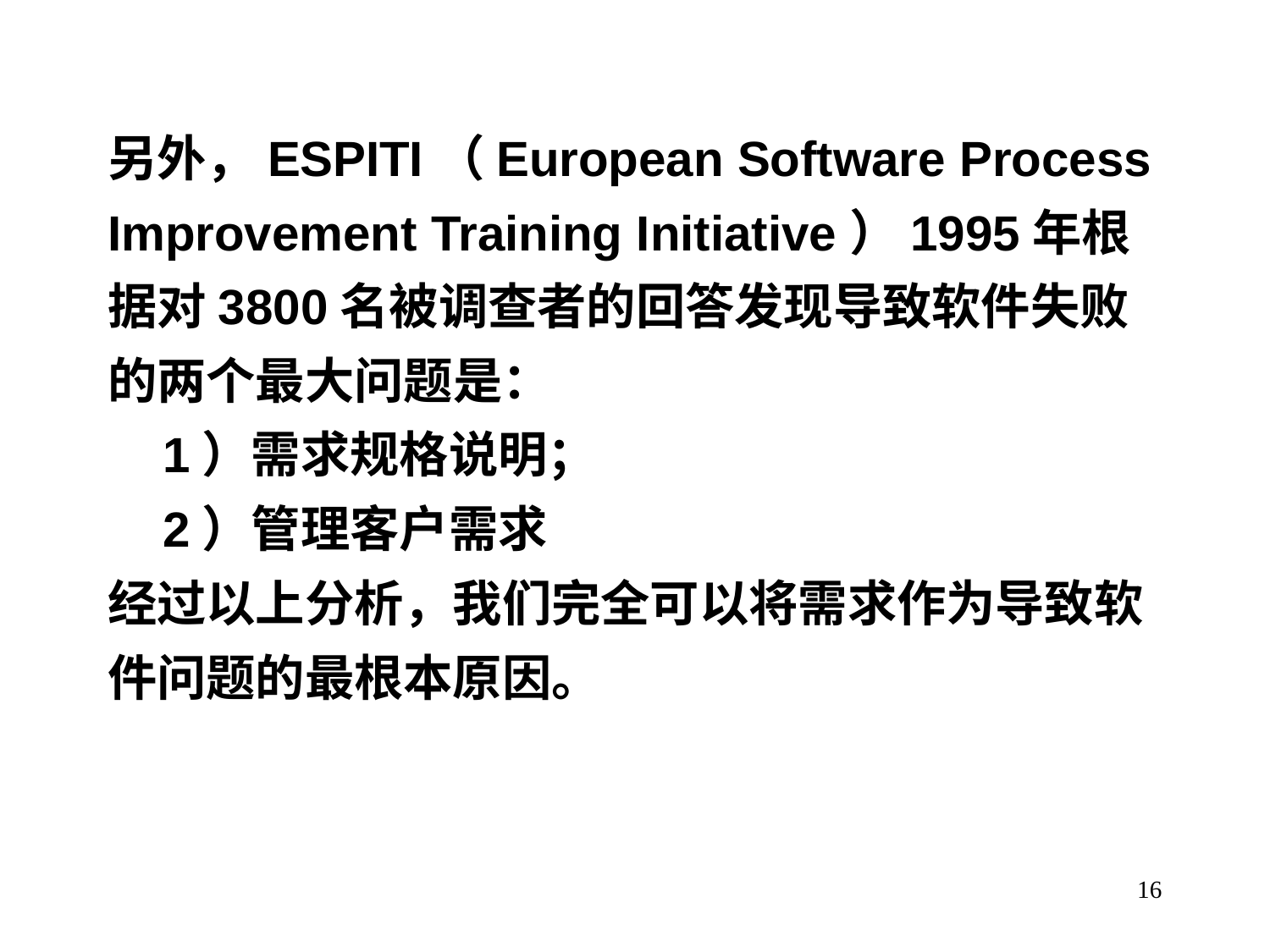

# 另外，ESPITI（European Software Process Improvement Training Initiative）1995年根据对3800名被调查者的回答发现导致软件失败的两个最大问题是：
    1）需求规格说明；
    2）管理客户需求
经过以上分析，我们完全可以将需求作为导致软件问题的最根本原因。

16